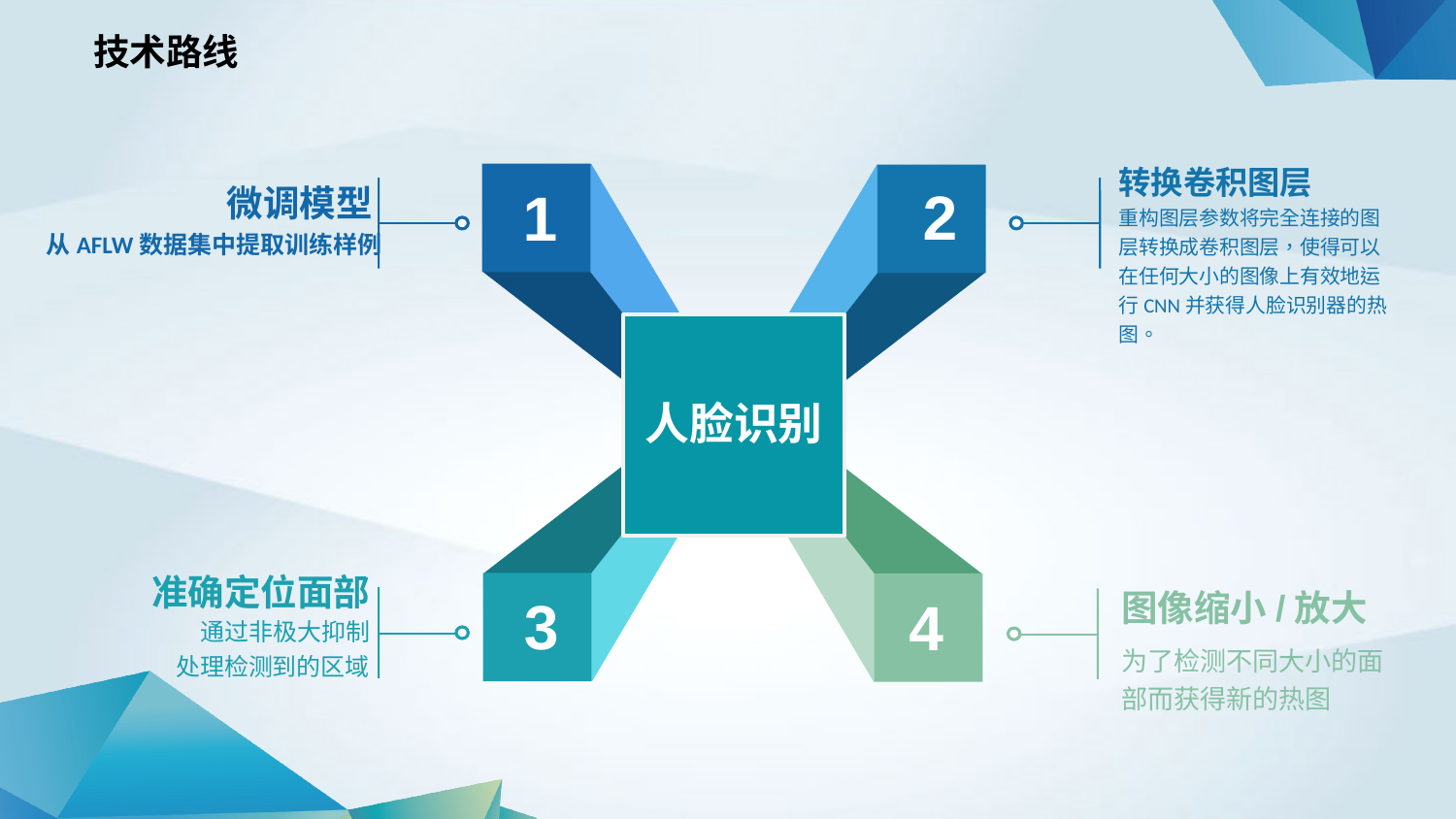

技术路线

2
1

3
4
转换卷积图层
重构图层参数将完全连接的图层转换成卷积图层，使得可以在任何大小的图像上有效地运行CNN并获得人脸识别器的热图。

微调模型
从AFLW数据集中提取训练样例
图像缩小/放大
为了检测不同大小的面部而获得新的热图
准确定位面部
通过非极大抑制
处理检测到的区域

人脸识别